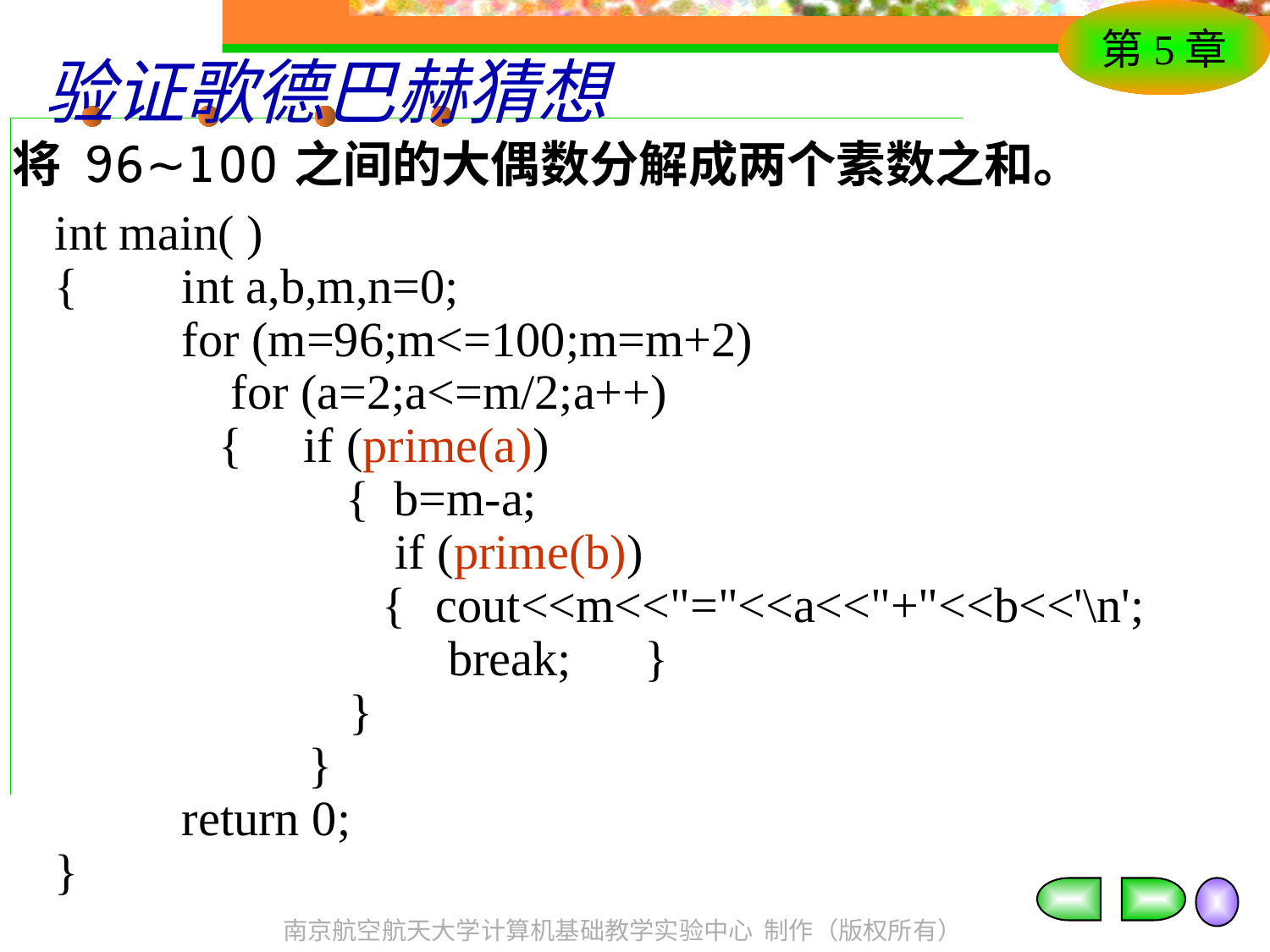

# 验证歌德巴赫猜想
将 96~100之间的大偶数分解成两个素数之和。
int main( )
{	int a,b,m,n=0;
	for (m=96;m<=100;m=m+2)
	    for (a=2;a<=m/2;a++)
	   {     if (prime(a))
		   {  b=m-a;
		       if (prime(b))
		      {	cout<<m<<"="<<a<<"+"<<b<<'\n';
			 break;      }
                        }
		}
	return 0;
}